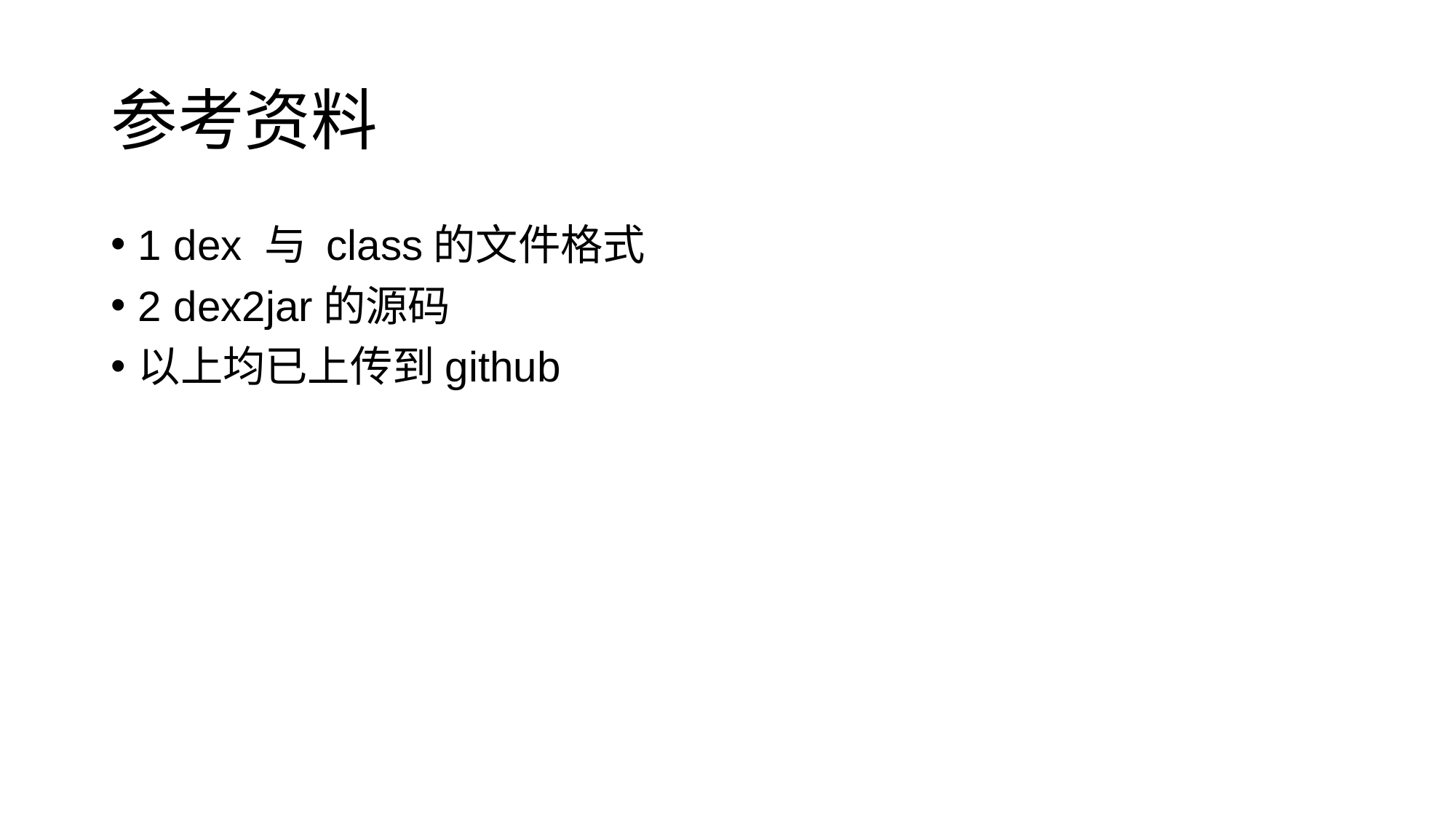

# 参考资料
1 dex 与 class的文件格式
2 dex2jar的源码
以上均已上传到github